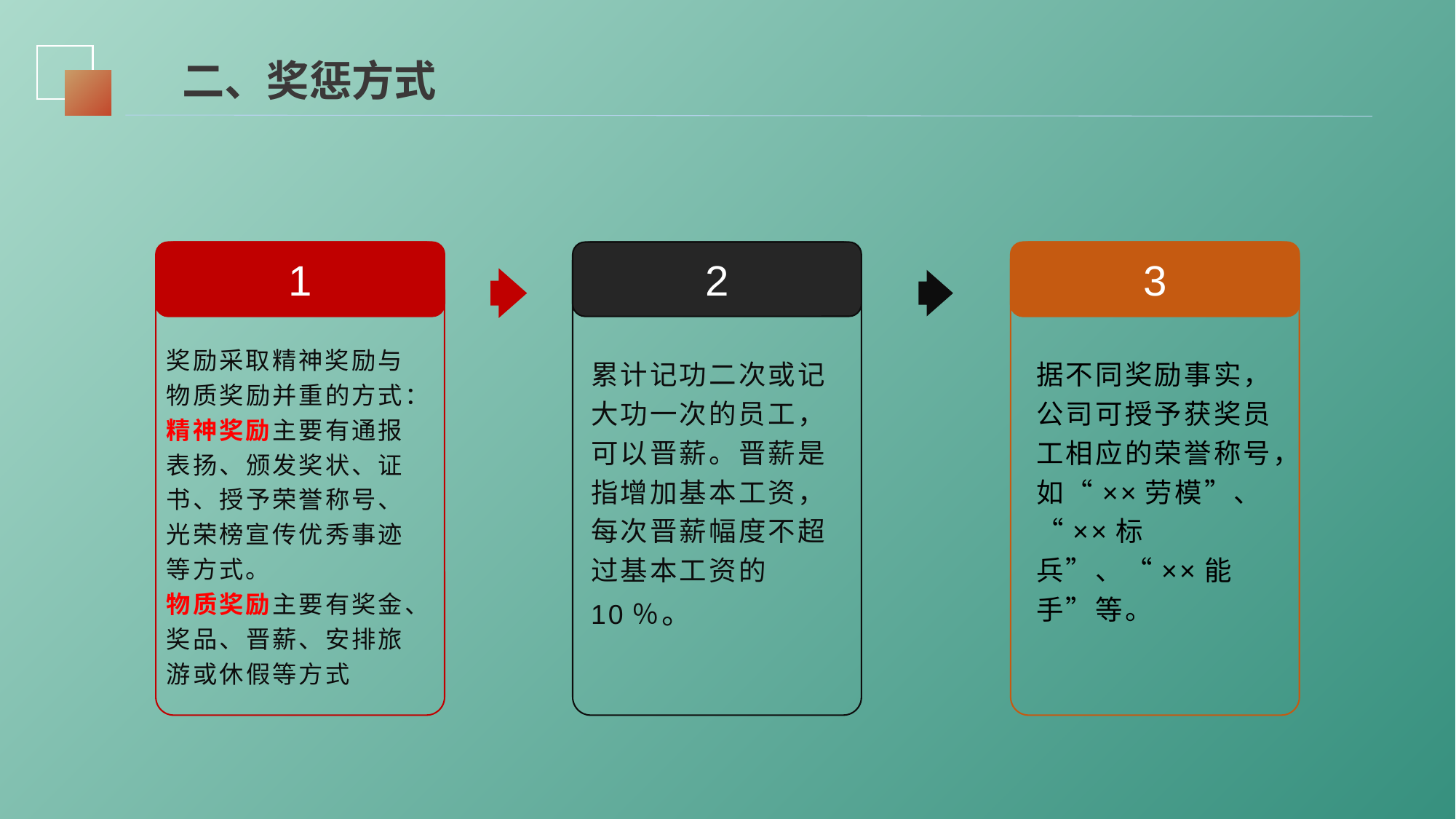

二、奖惩方式

1

2

3

奖励采取精神奖励与物质奖励并重的方式：
精神奖励主要有通报表扬、颁发奖状、证书、授予荣誉称号、光荣榜宣传优秀事迹等方式。
物质奖励主要有奖金、奖品、晋薪、安排旅游或休假等方式
累计记功二次或记大功一次的员工，可以晋薪。晋薪是指增加基本工资，每次晋薪幅度不超过基本工资的 10％。
据不同奖励事实，公司可授予获奖员工相应的荣誉称号，如“××劳模”、“××标兵”、“××能手”等。